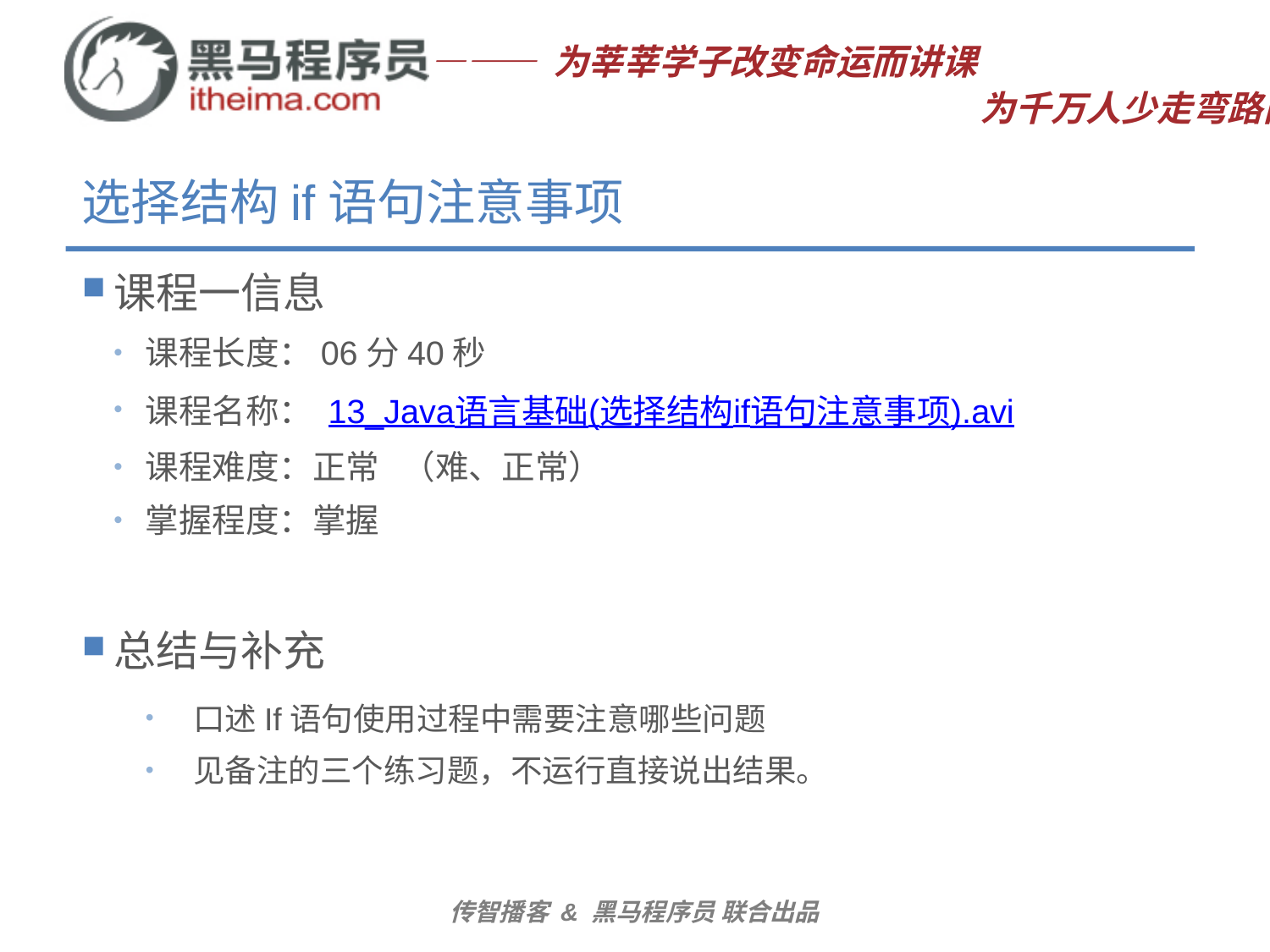

# 选择结构if语句注意事项
课程一信息
课程长度：06分40秒
课程名称： 13_Java语言基础(选择结构if语句注意事项).avi
课程难度：正常   （难、正常）
掌握程度：掌握

总结与补充
口述If语句使用过程中需要注意哪些问题
见备注的三个练习题，不运行直接说出结果。